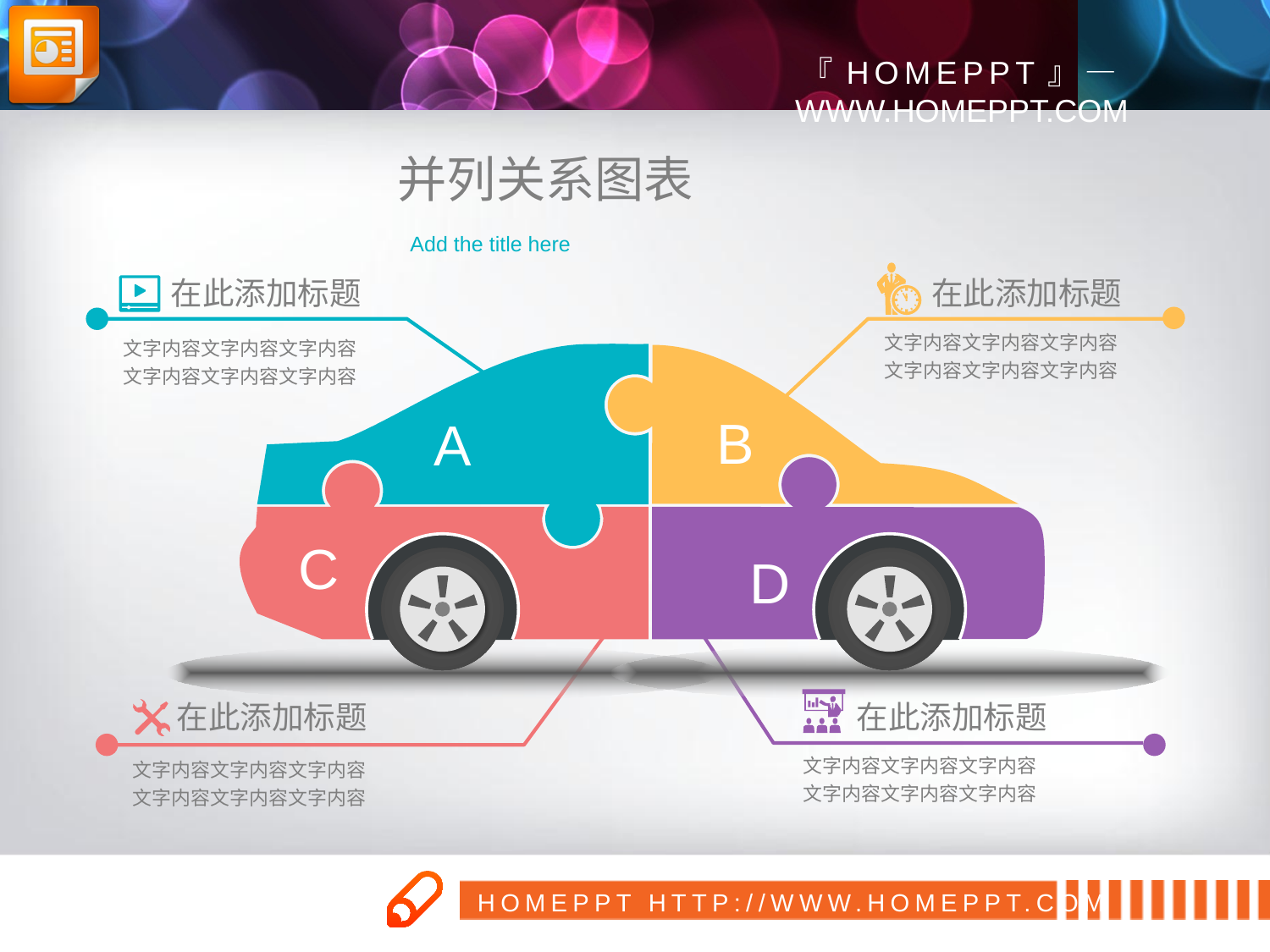

并列关系图表
Add the title here

在此添加标题
在此添加标题

文字内容文字内容文字内容
文字内容文字内容文字内容
文字内容文字内容文字内容
文字内容文字内容文字内容

B
A
C
D

在此添加标题
在此添加标题

文字内容文字内容文字内容
文字内容文字内容文字内容
文字内容文字内容文字内容
文字内容文字内容文字内容